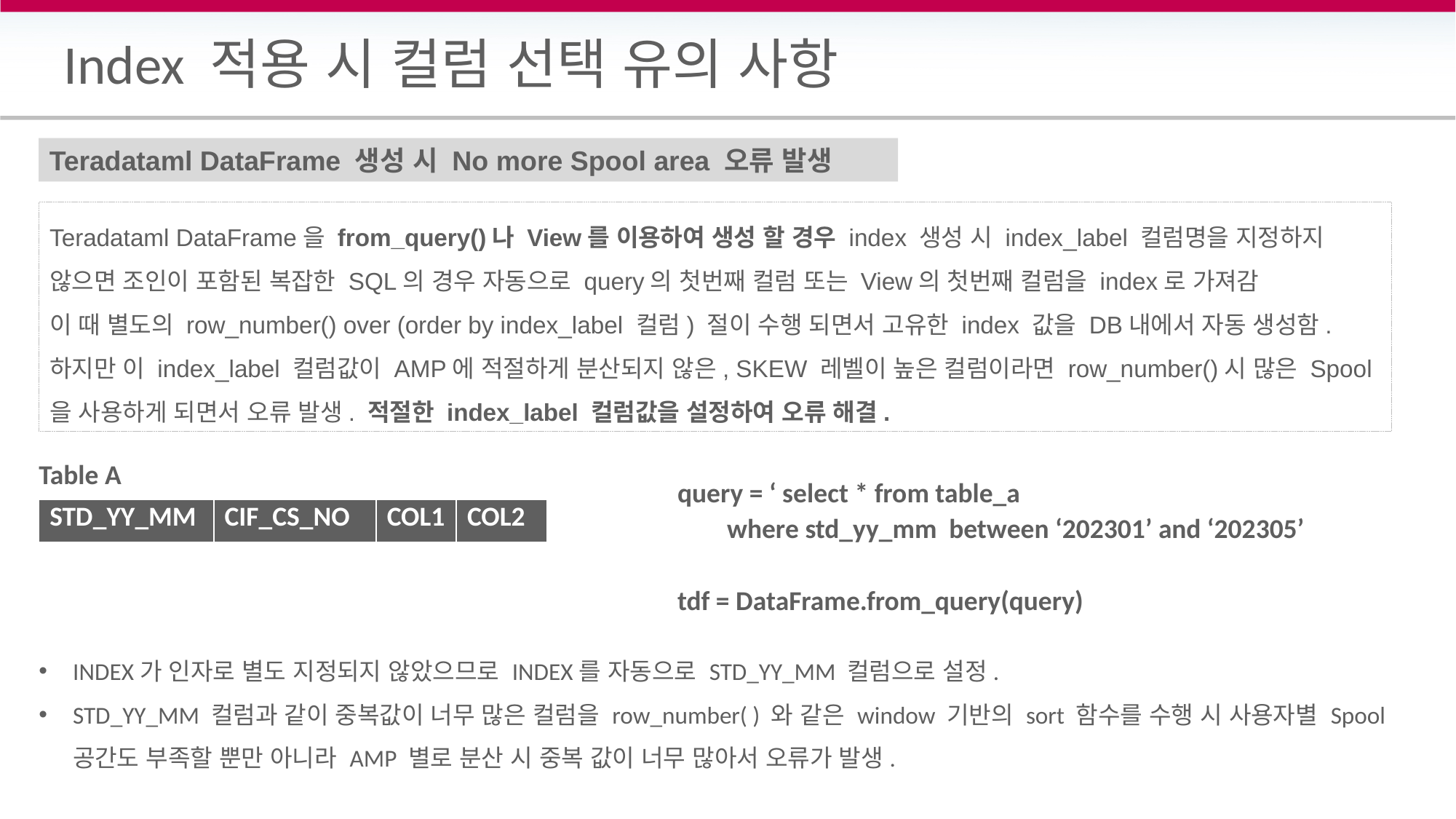

# Index 적용 시 컬럼 선택 유의 사항
Teradataml DataFrame 생성 시 No more Spool area 오류 발생
Teradataml DataFrame을 from_query()나 View를 이용하여 생성 할 경우 index 생성 시 index_label 컬럼명을 지정하지 않으면 조인이 포함된 복잡한 SQL의 경우 자동으로 query의 첫번째 컬럼 또는 View의 첫번째 컬럼을 index로 가져감
이 때 별도의 row_number() over (order by index_label 컬럼) 절이 수행 되면서 고유한 index 값을 DB내에서 자동 생성함.
하지만 이 index_label 컬럼값이 AMP에 적절하게 분산되지 않은, SKEW 레벨이 높은 컬럼이라면 row_number()시 많은 Spool 을 사용하게 되면서 오류 발생. 적절한 index_label 컬럼값을 설정하여 오류 해결.
Table A
query = ‘ select * from table_a
        where std_yy_mm  between ‘202301’ and ‘202305’

tdf = DataFrame.from_query(query)
| STD\_YY\_MM | CIF\_CS\_NO | COL1 | COL2 |
| --- | --- | --- | --- |
INDEX가 인자로 별도 지정되지 않았으므로 INDEX를 자동으로 STD_YY_MM 컬럼으로 설정.
STD_YY_MM 컬럼과 같이 중복값이 너무 많은 컬럼을 row_number( ) 와 같은 window 기반의 sort 함수를 수행 시 사용자별 Spool 공간도 부족할 뿐만 아니라 AMP 별로 분산 시 중복 값이 너무 많아서 오류가 발생.